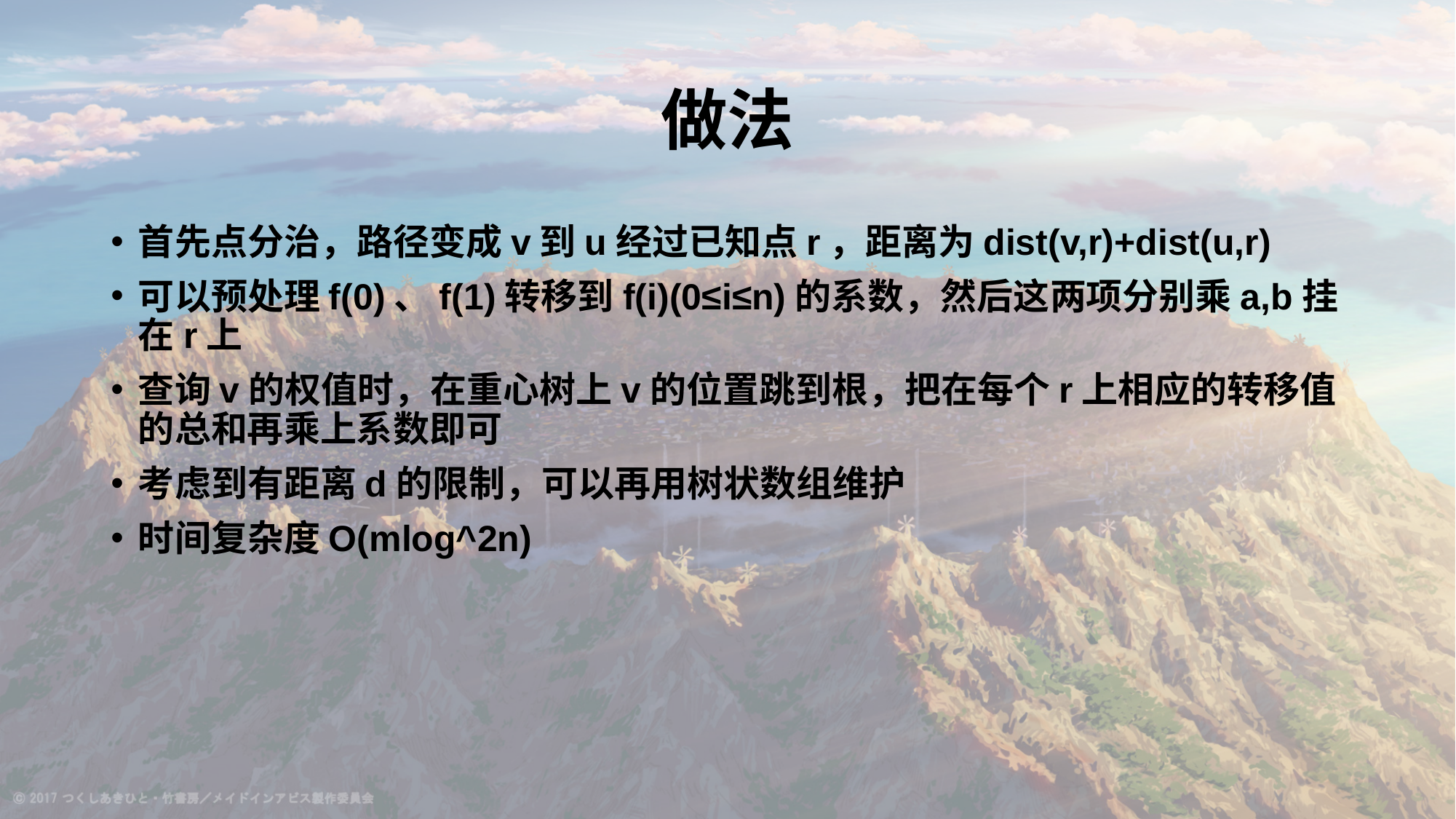

# 做法
首先点分治，路径变成v到u经过已知点r，距离为dist(v,r)+dist(u,r)
可以预处理f(0)、f(1)转移到f(i)(0≤i≤n)的系数，然后这两项分别乘a,b挂在r上
查询v的权值时，在重心树上v的位置跳到根，把在每个r上相应的转移值的总和再乘上系数即可
考虑到有距离d的限制，可以再用树状数组维护
时间复杂度O(mlog^2n)